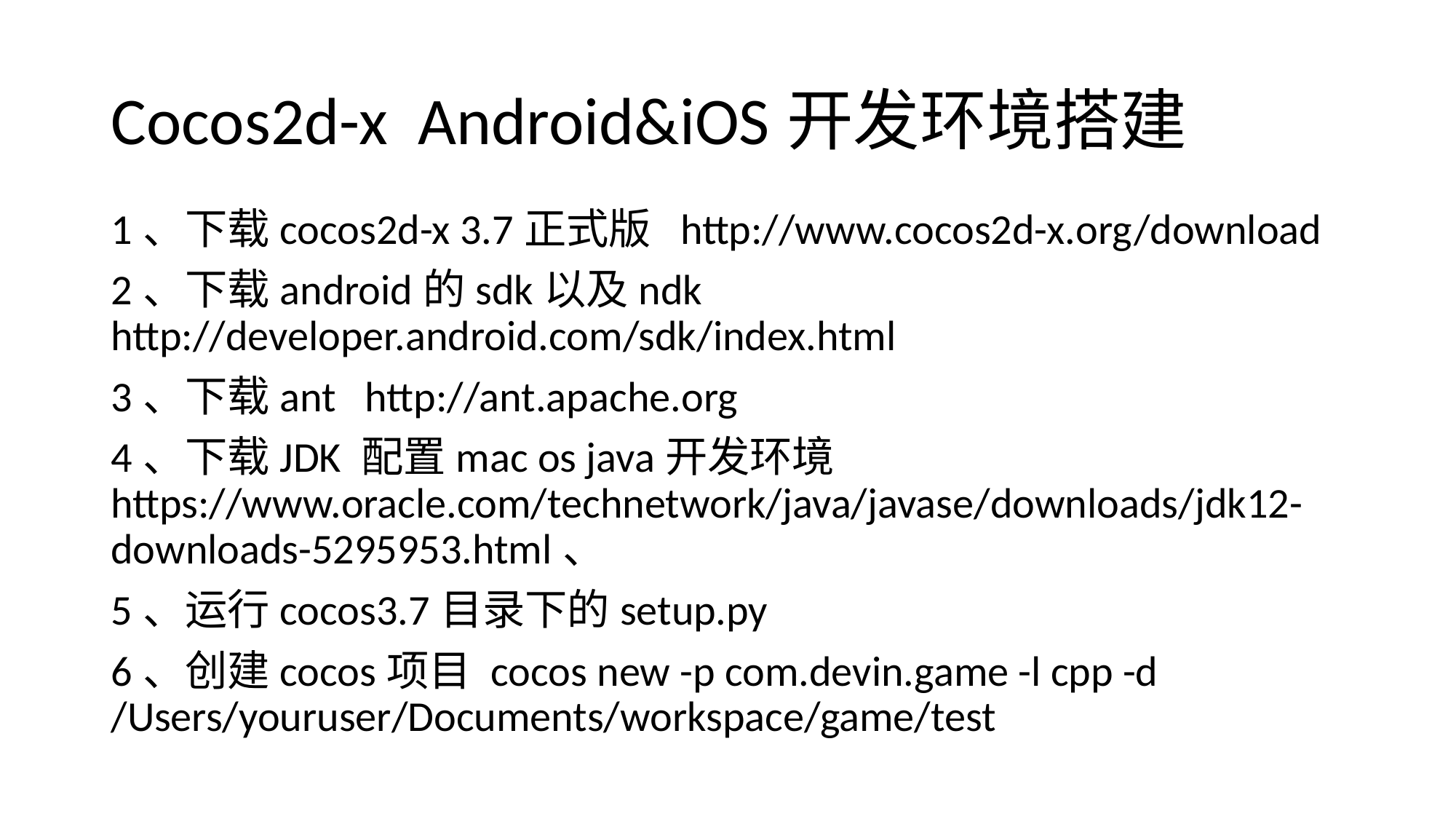

# Cocos2d-x  Android&iOS开发环境搭建
1、下载cocos2d-x 3.7正式版  http://www.cocos2d-x.org/download
2、下载android的sdk以及ndk http://developer.android.com/sdk/index.html
3、下载ant   http://ant.apache.org
4、下载JDK 配置mac os java开发环境 https://www.oracle.com/technetwork/java/javase/downloads/jdk12-downloads-5295953.html、
5、运行cocos3.7目录下的setup.py
6、创建cocos项目 cocos new -p com.devin.game -l cpp -d /Users/youruser/Documents/workspace/game/test